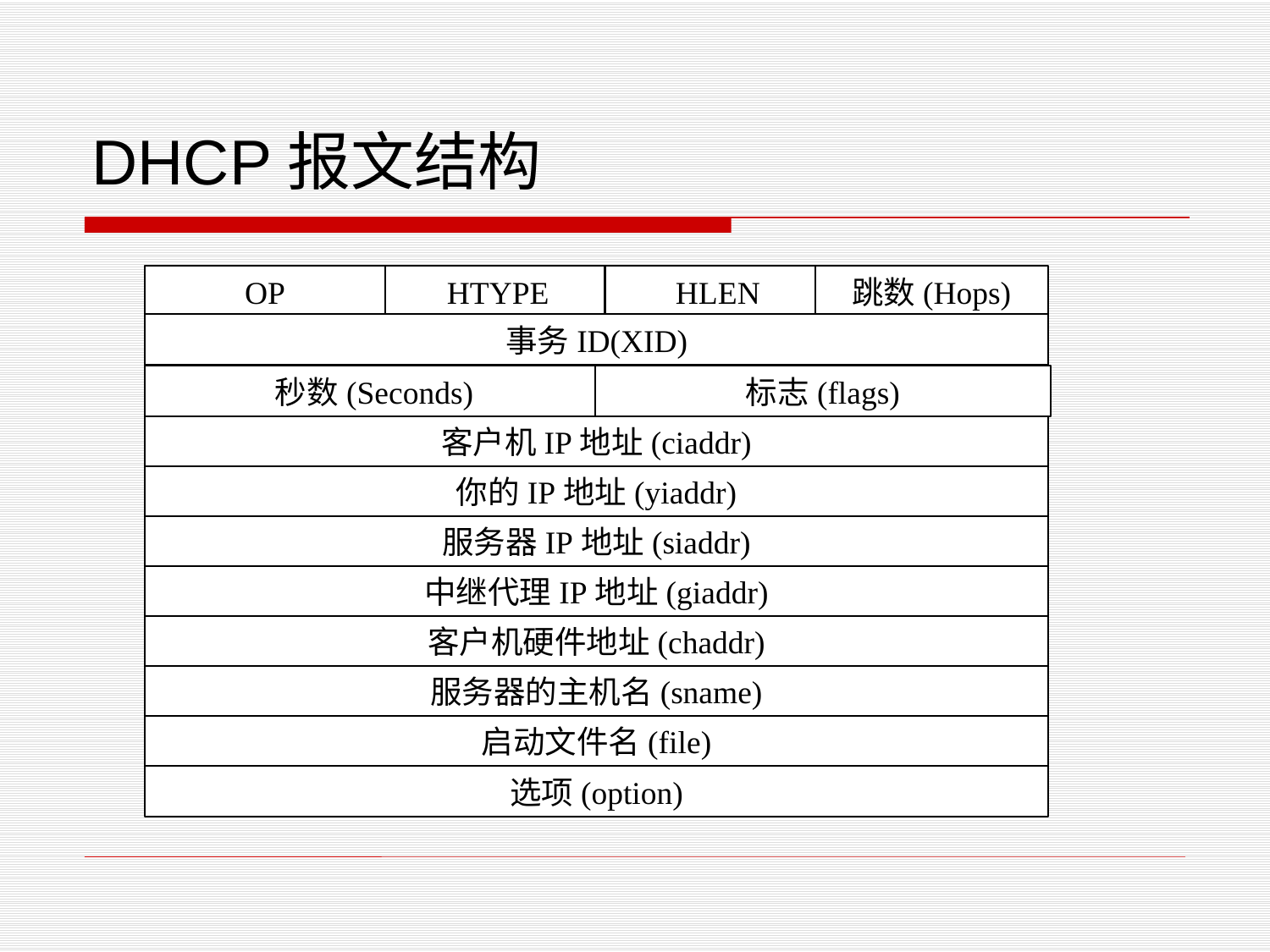

DHCP报文结构
OP
HTYPE
HLEN
跳数(Hops)
事务ID(XID)
秒数(Seconds)
标志(flags)
客户机IP地址(ciaddr)
你的IP地址(yiaddr)
服务器IP地址(siaddr)
中继代理IP地址(giaddr)
客户机硬件地址(chaddr)
服务器的主机名(sname)
启动文件名(file)
选项(option)